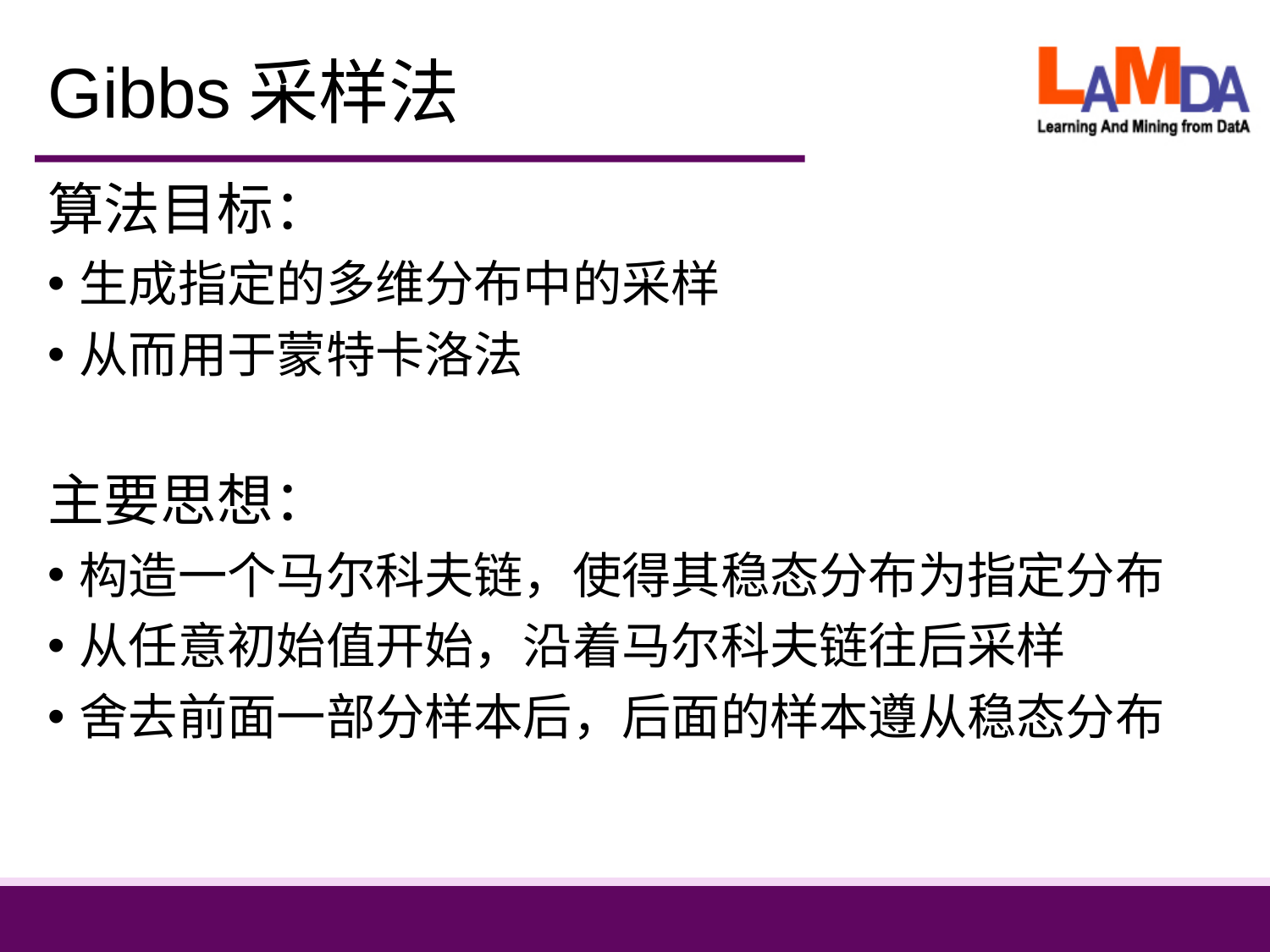

# Gibbs采样法
算法目标：
生成指定的多维分布中的采样
从而用于蒙特卡洛法

主要思想：
构造一个马尔科夫链，使得其稳态分布为指定分布
从任意初始值开始，沿着马尔科夫链往后采样
舍去前面一部分样本后，后面的样本遵从稳态分布